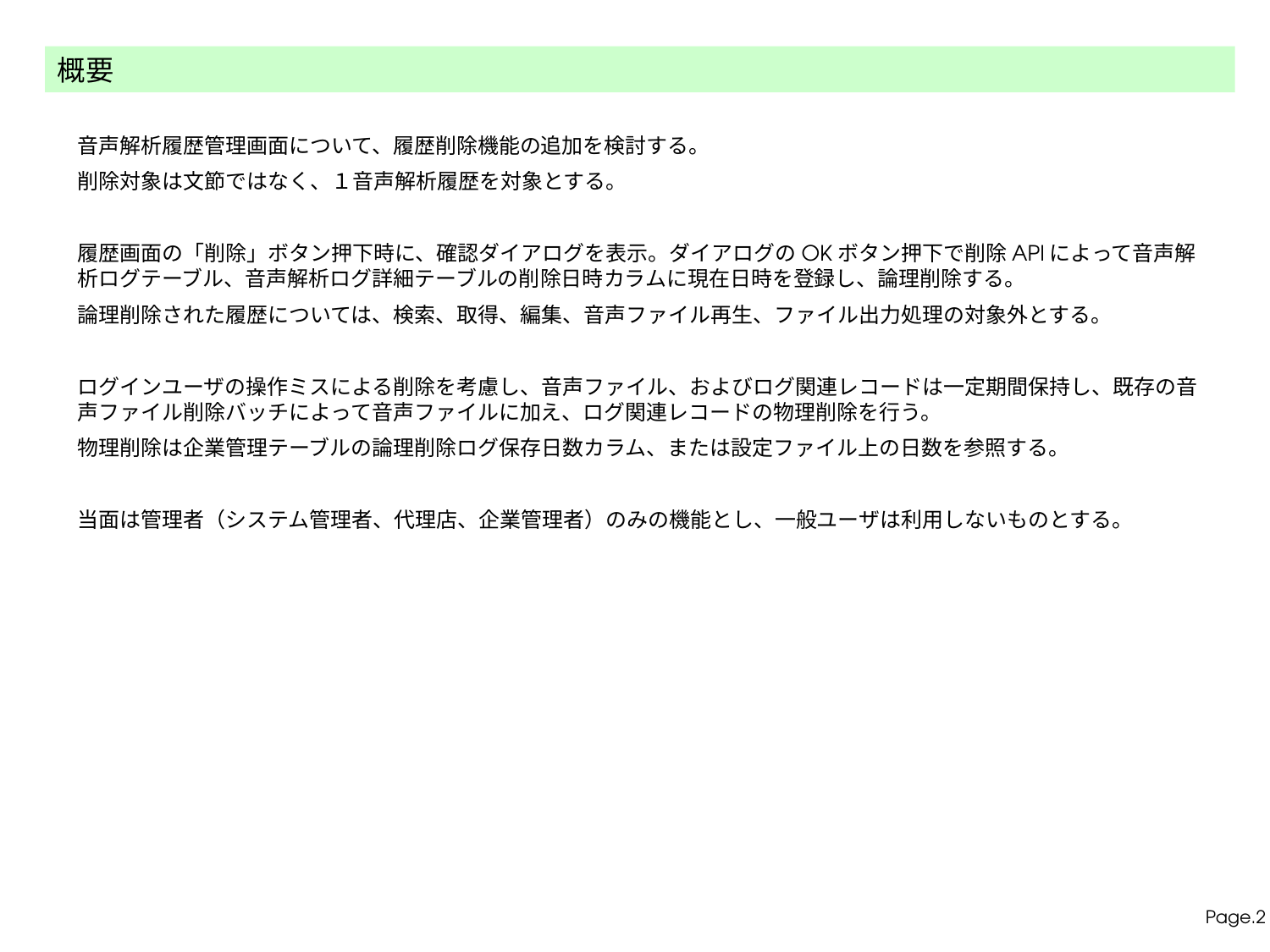

概要
音声解析履歴管理画面について、履歴削除機能の追加を検討する。
削除対象は文節ではなく、１音声解析履歴を対象とする。

履歴画面の「削除」ボタン押下時に、確認ダイアログを表示。ダイアログのOKボタン押下で削除APIによって音声解析ログテーブル、音声解析ログ詳細テーブルの削除日時カラムに現在日時を登録し、論理削除する。
論理削除された履歴については、検索、取得、編集、音声ファイル再生、ファイル出力処理の対象外とする。

ログインユーザの操作ミスによる削除を考慮し、音声ファイル、およびログ関連レコードは一定期間保持し、既存の音声ファイル削除バッチによって音声ファイルに加え、ログ関連レコードの物理削除を行う。
物理削除は企業管理テーブルの論理削除ログ保存日数カラム、または設定ファイル上の日数を参照する。

当面は管理者（システム管理者、代理店、企業管理者）のみの機能とし、一般ユーザは利用しないものとする。